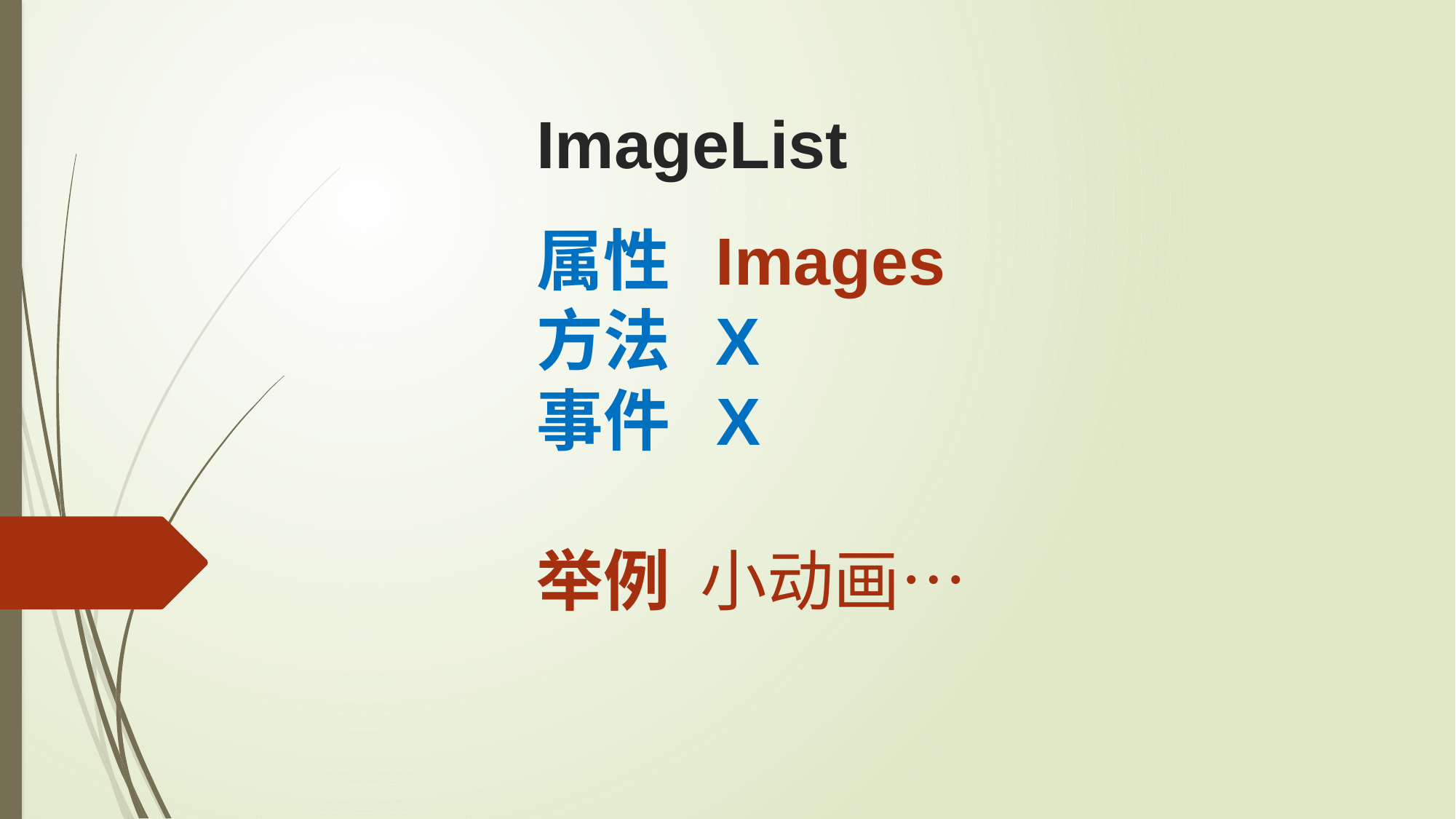

ImageList

属性  Images
方法  X
事件  X

举例  小动画…